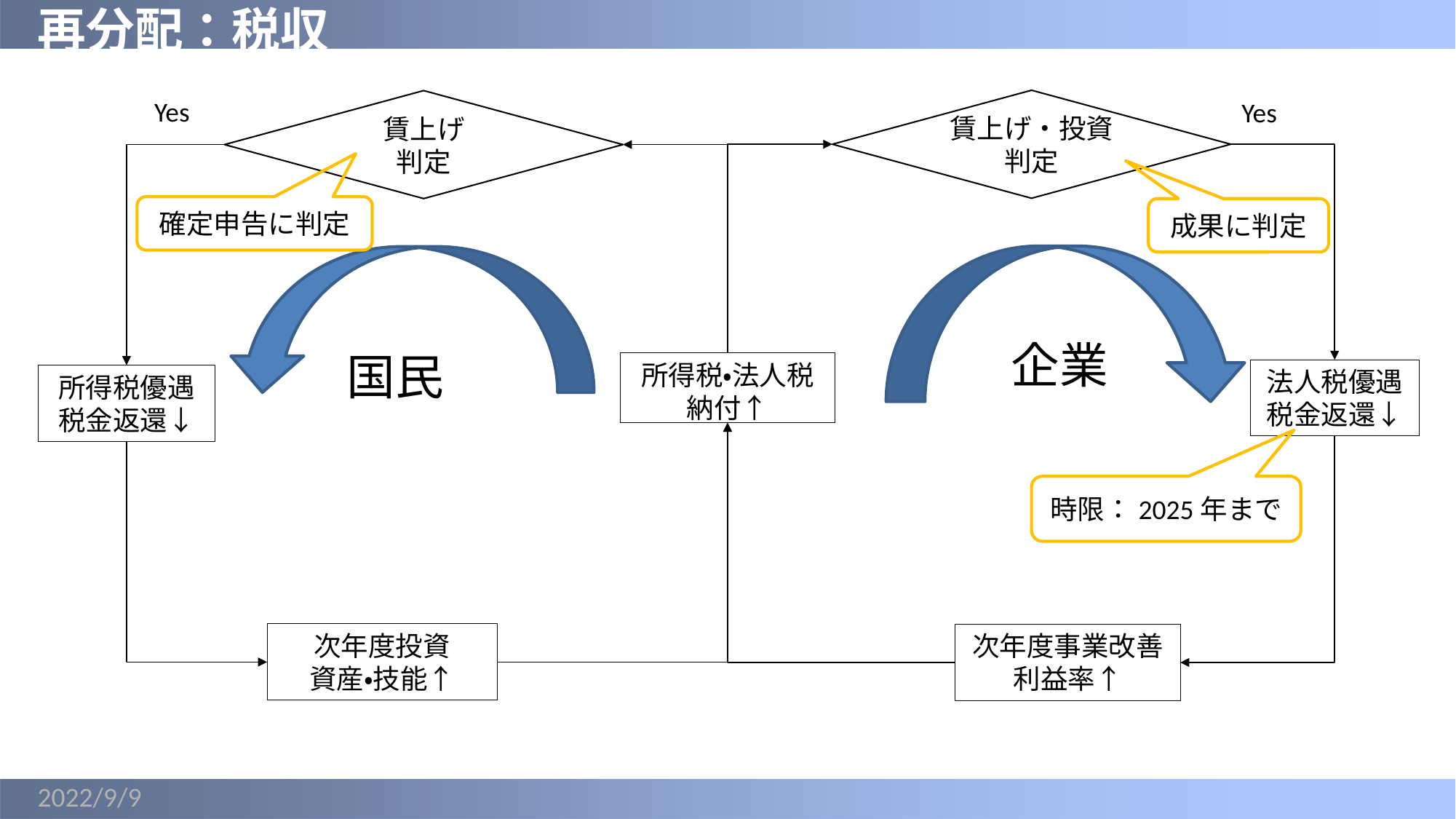

# 再分配：税収
Yes
賃上げ・投資
判定
Yes
賃上げ
判定
確定申告に判定
成果に判定

企業
国民
所得税・法人税
納付↑
法人税優遇
税金返還↓
所得税優遇
税金返還↓
時限：2025年まで
次年度投資
資産・技能↑
次年度事業改善
利益率↑
2022/9/9